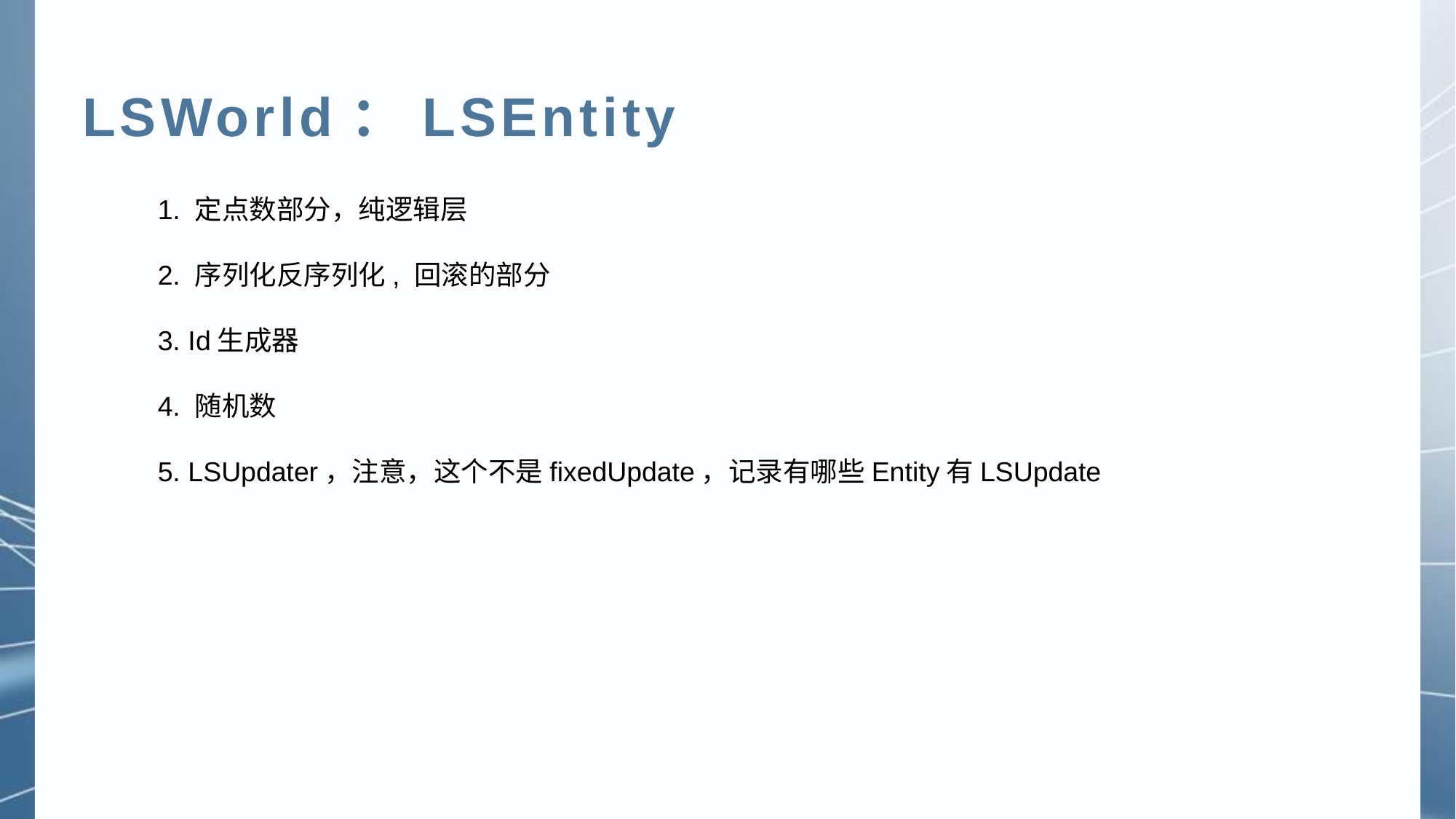

LSWorld：LSEntity
1. 定点数部分，纯逻辑层

2. 序列化反序列化, 回滚的部分

3. Id生成器

4. 随机数

5. LSUpdater，注意，这个不是fixedUpdate，记录有哪些Entity有LSUpdate